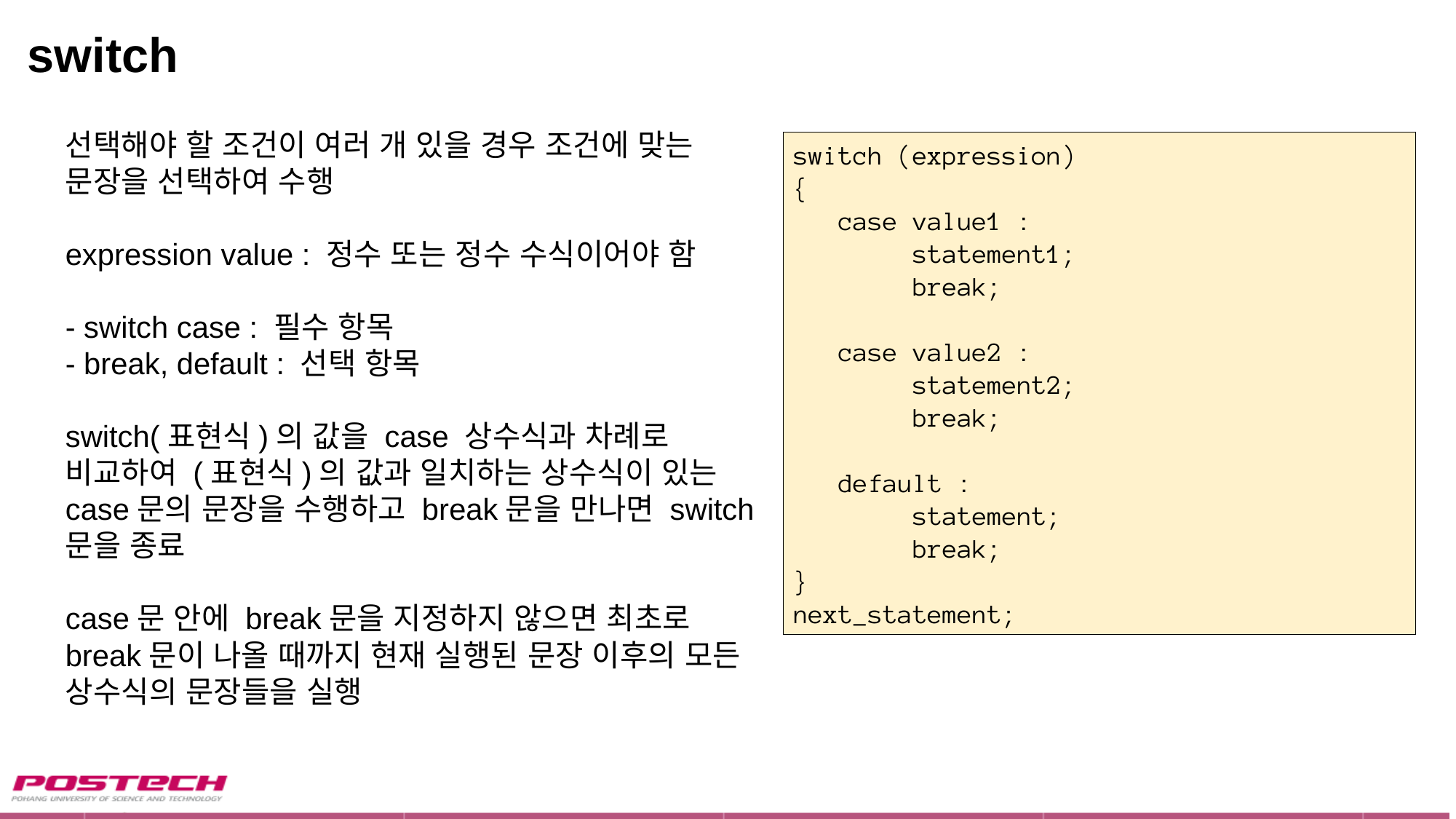

# switch
선택해야 할 조건이 여러 개 있을 경우 조건에 맞는 문장을 선택하여 수행

expression value : 정수 또는 정수 수식이어야 함

- switch case : 필수 항목
- break, default : 선택 항목

switch(표현식)의 값을 case 상수식과 차례로 비교하여 (표현식)의 값과 일치하는 상수식이 있는 case문의 문장을 수행하고 break문을 만나면 switch문을 종료

case문 안에 break문을 지정하지 않으면 최초로 break문이 나올 때까지 현재 실행된 문장 이후의 모든 상수식의 문장들을 실행

switch (expression)
{
   case value1 :
        statement1;
        break;

   case value2 :
        statement2;
        break;

   default :
        statement;
        break;
}
next_statement;